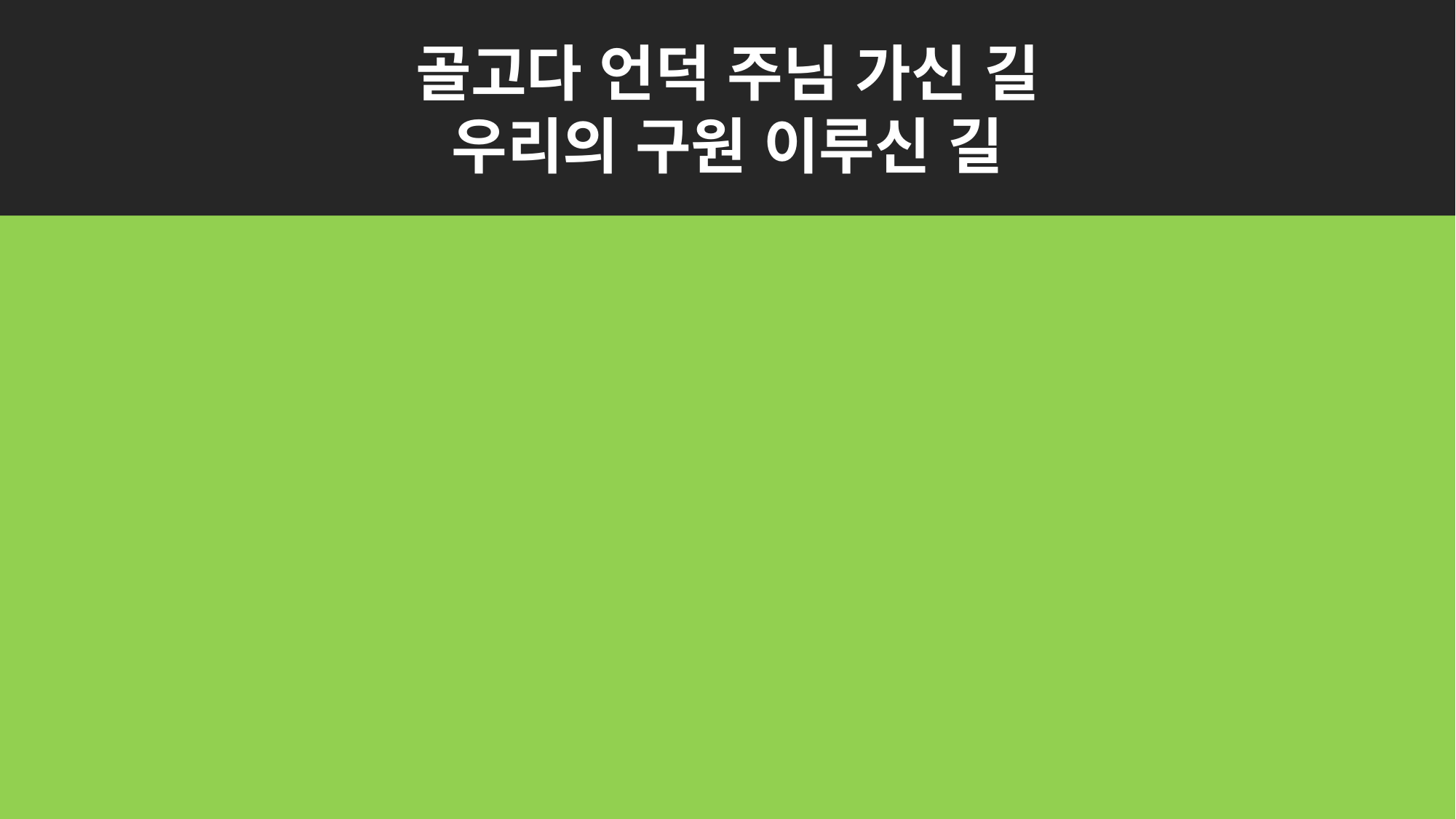

골고다 언덕 주님 가신 길
우리의 구원 이루신 길